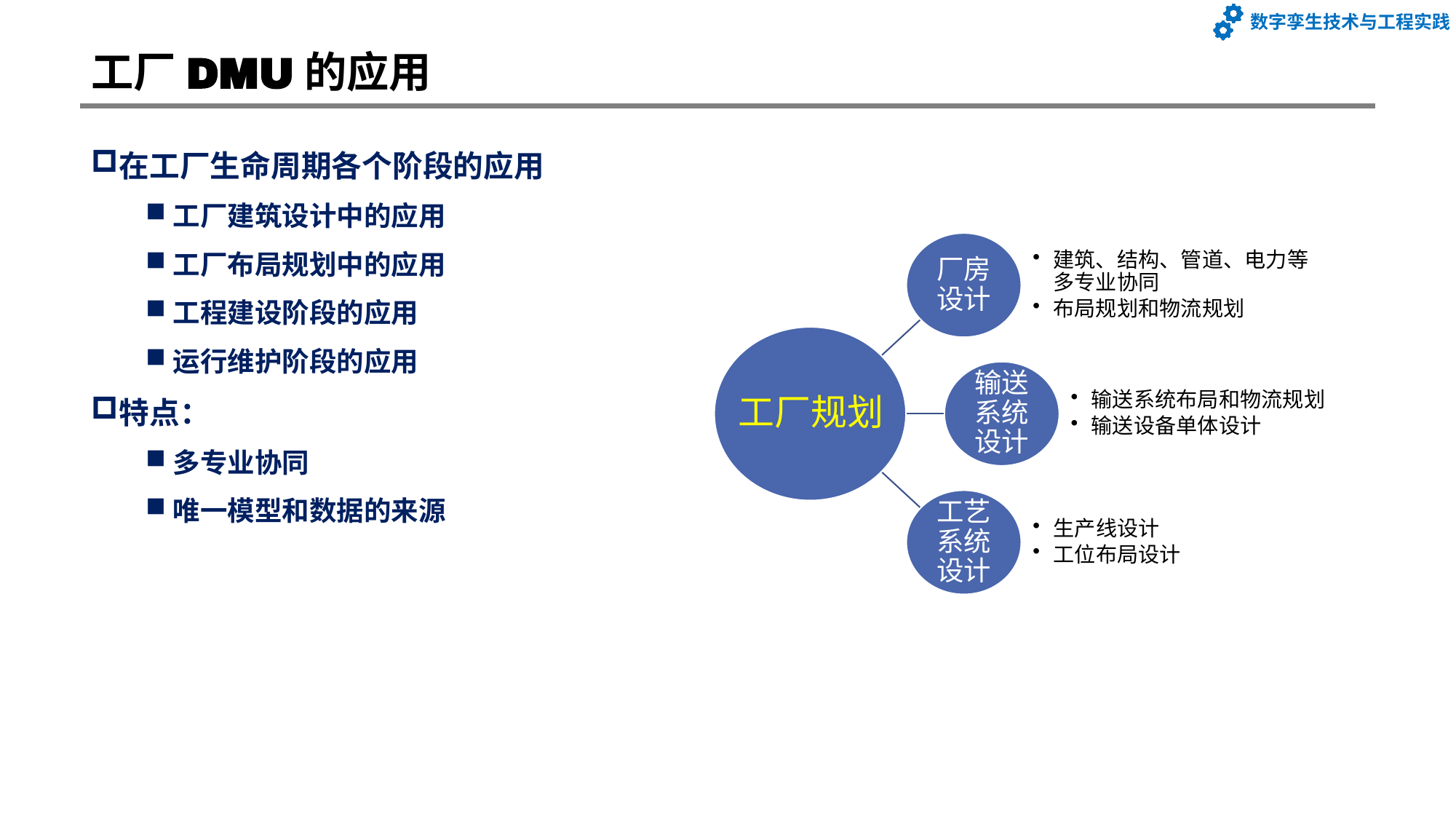

# 工厂DMU的应用
在工厂生命周期各个阶段的应用
工厂建筑设计中的应用
工厂布局规划中的应用
工程建设阶段的应用
运行维护阶段的应用
特点：
多专业协同
唯一模型和数据的来源
厂房设计
建筑、结构、管道、电力等多专业协同
布局规划和物流规划

输送系统设计
输送系统布局和物流规划
输送设备单体设计

工艺系统设计
生产线设计
工位布局设计
工厂规划